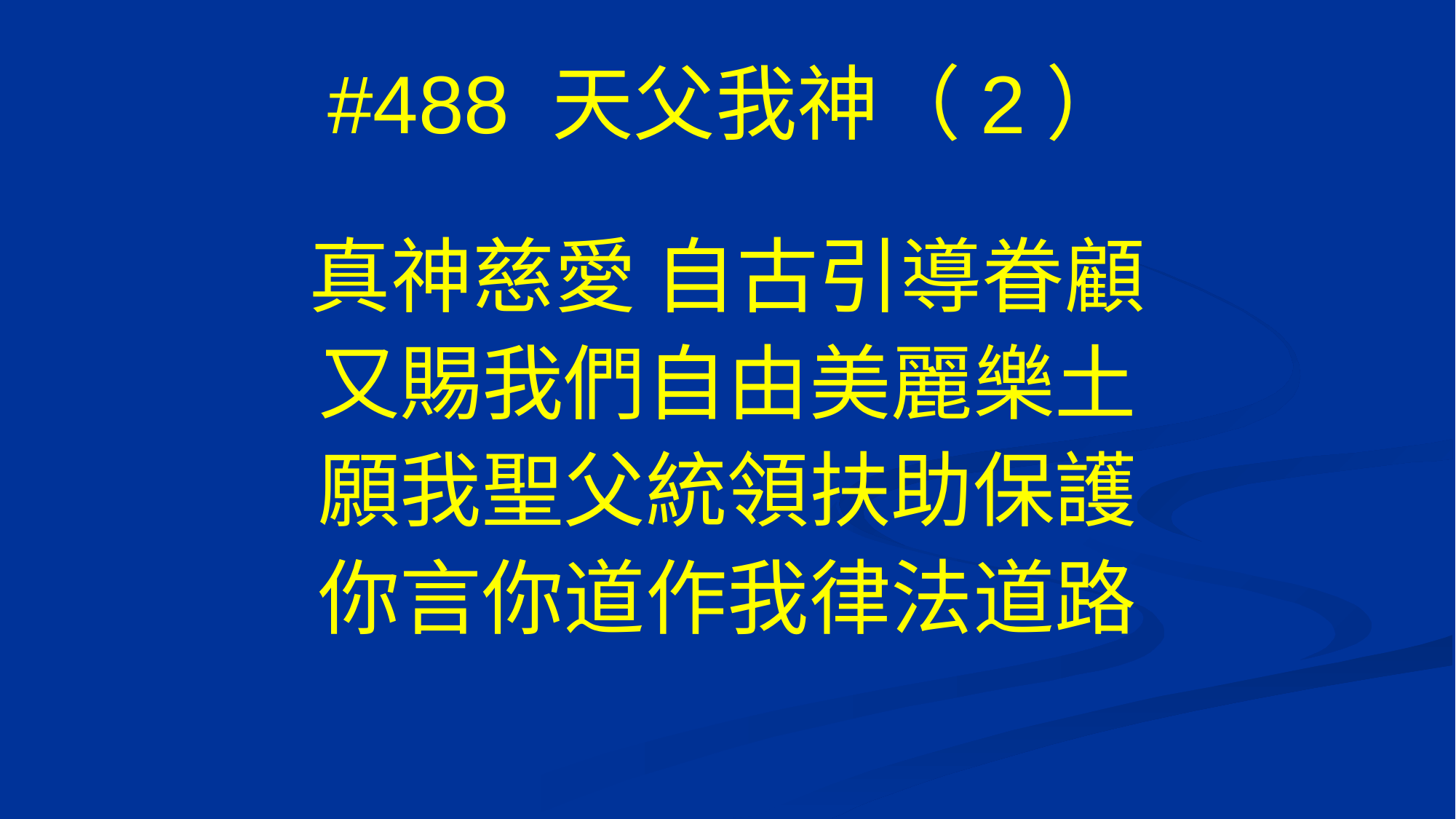

# #488 天父我神（2）
真神慈愛 自古引導眷顧
又賜我們自由美麗樂土
願我聖父統領扶助保護
你言你道作我律法道路